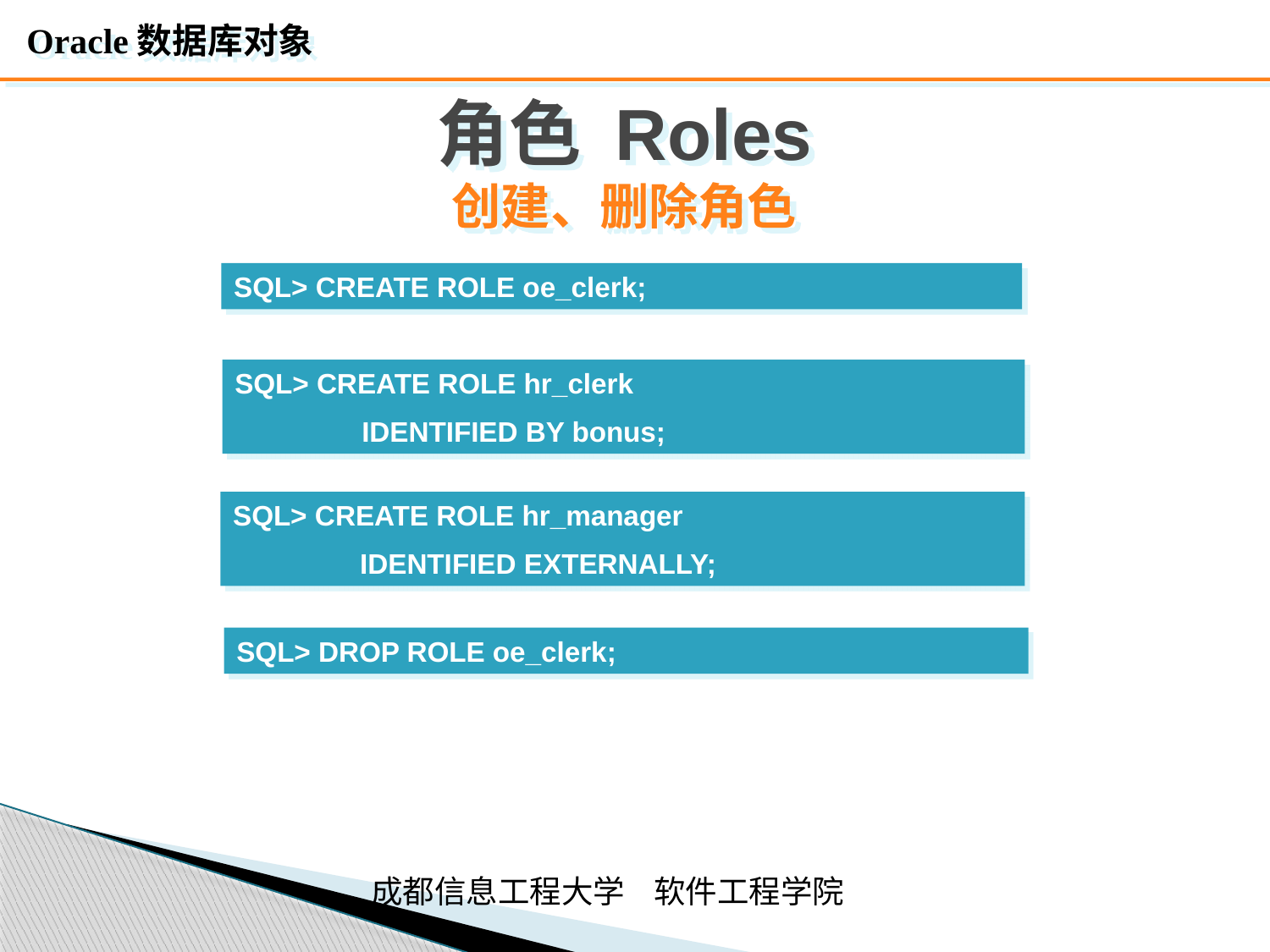

Oracle数据库对象

# 角色 Roles 创建、删除角色
SQL> CREATE ROLE oe_clerk;
SQL> CREATE ROLE hr_clerk
			IDENTIFIED BY bonus;
SQL> CREATE ROLE hr_manager
			IDENTIFIED EXTERNALLY;
SQL> DROP ROLE oe_clerk;